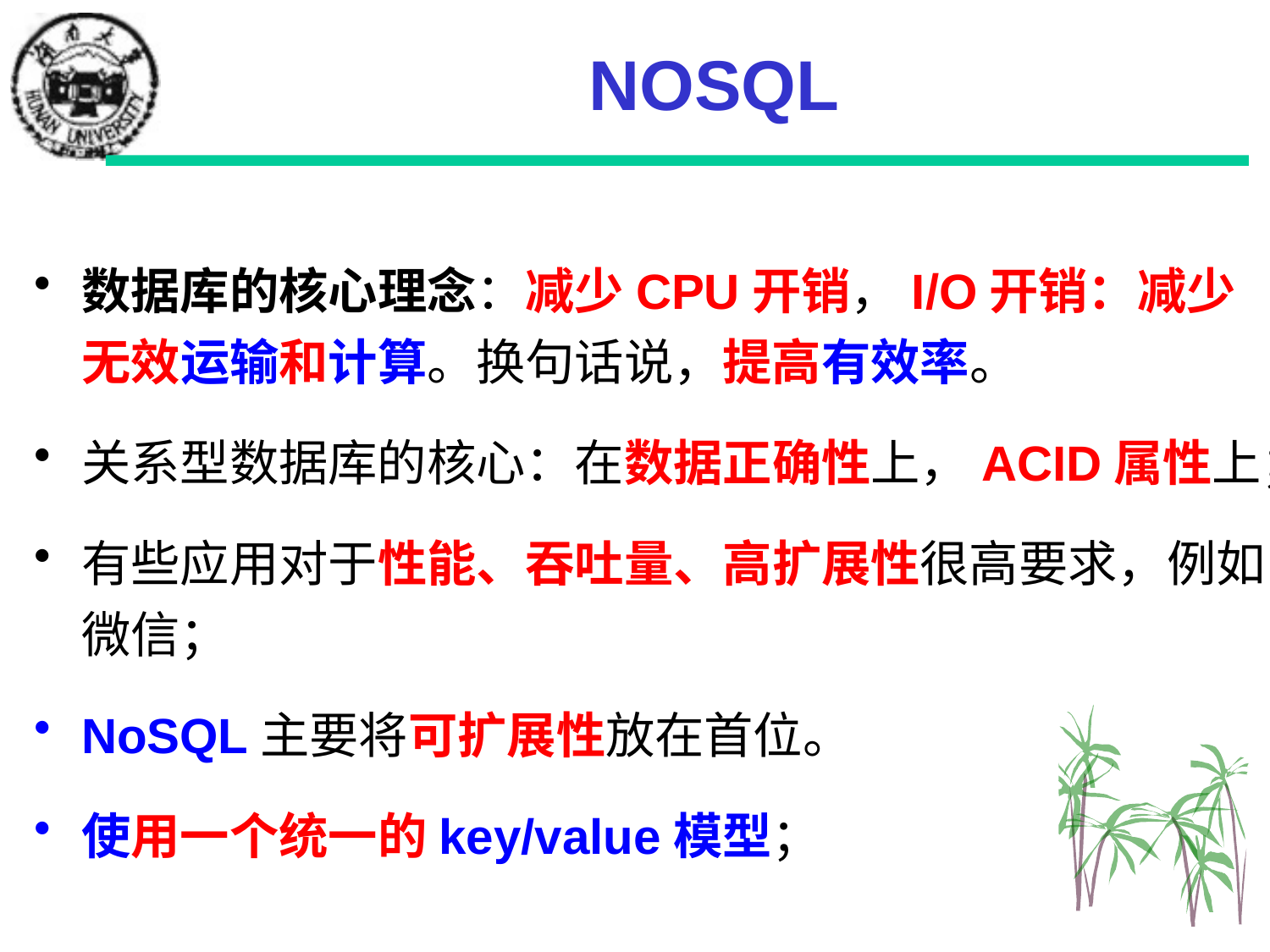

# NOSQL
数据库的核心理念：减少CPU开销，I/O开销：减少无效运输和计算。换句话说，提高有效率。
关系型数据库的核心：在数据正确性上，ACID属性上；
有些应用对于性能、吞吐量、高扩展性很高要求，例如微信；
NoSQL主要将可扩展性放在首位。
使用一个统一的key/value模型；